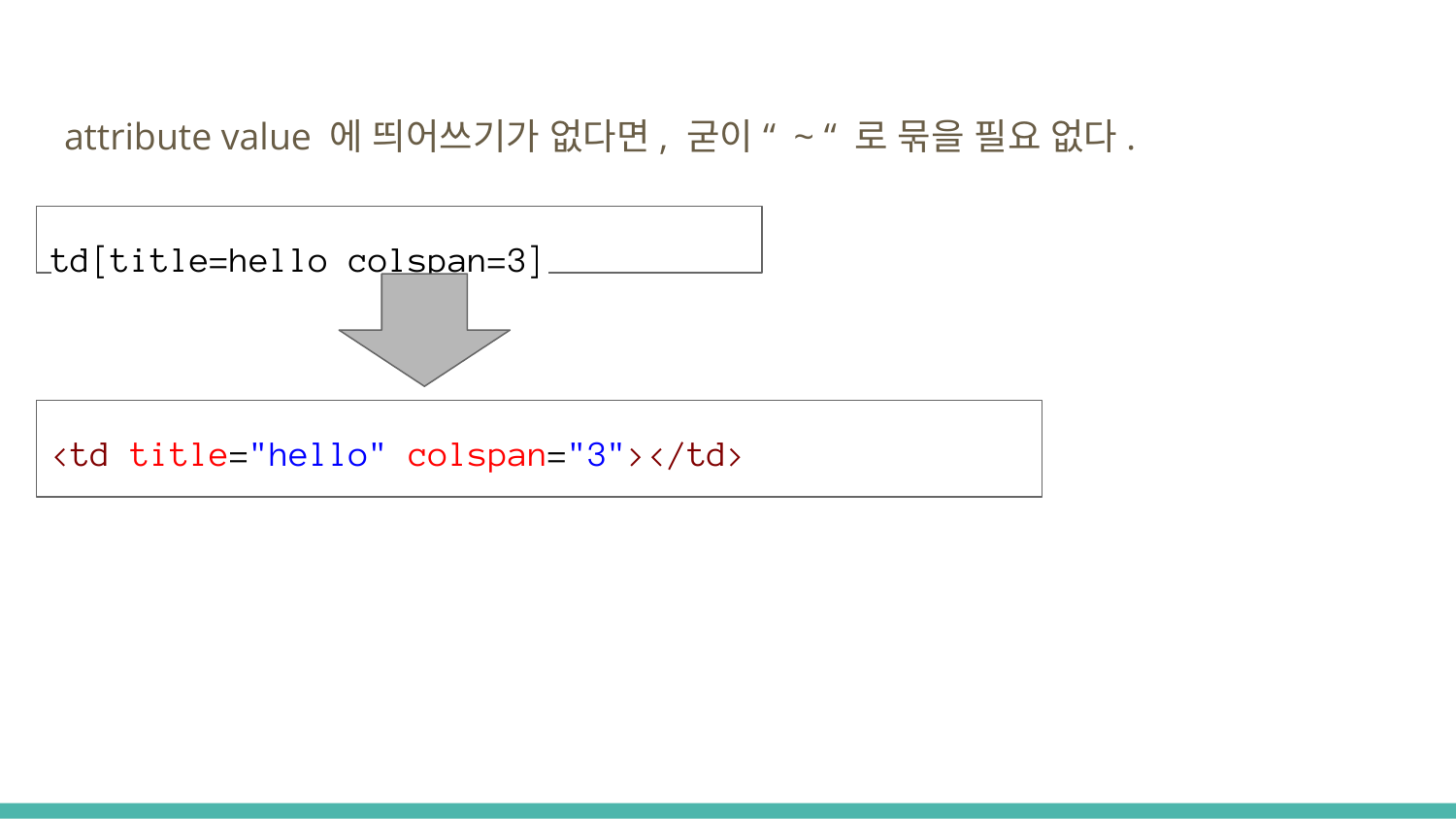

attribute value 에 띄어쓰기가 없다면, 굳이 “ ~ “ 로 묶을 필요 없다.
td[title=hello colspan=3]

<td title="hello" colspan="3"></td>